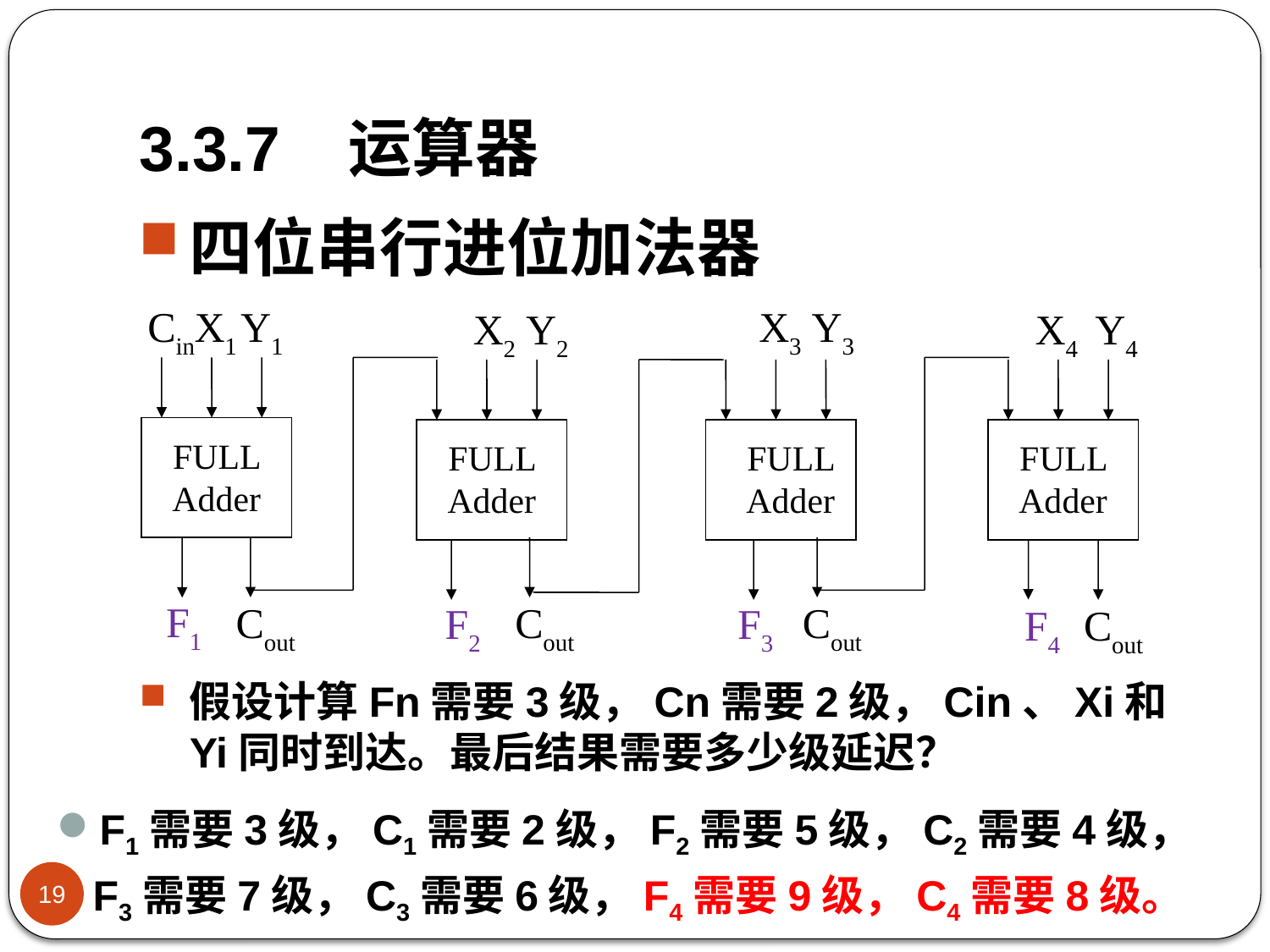

# 3.3.7   运算器
四位串行进位加法器

假设计算Fn需要3级，Cn需要2级，Cin、Xi和Yi同时到达。最后结果需要多少级延迟？
X1
Y1
Cin
X3
Y3
X2
Y2
X4
Y4

FULL Adder

F1
Cout

FULL Adder

F2
Cout

FULL Adder

F3
Cout

FULL Adder

F4
Cout
F1需要3级，C1需要2级，F2需要5级，C2需要4级，
   F3需要7级，C3需要6级，F4需要9级，C4需要8级。
19